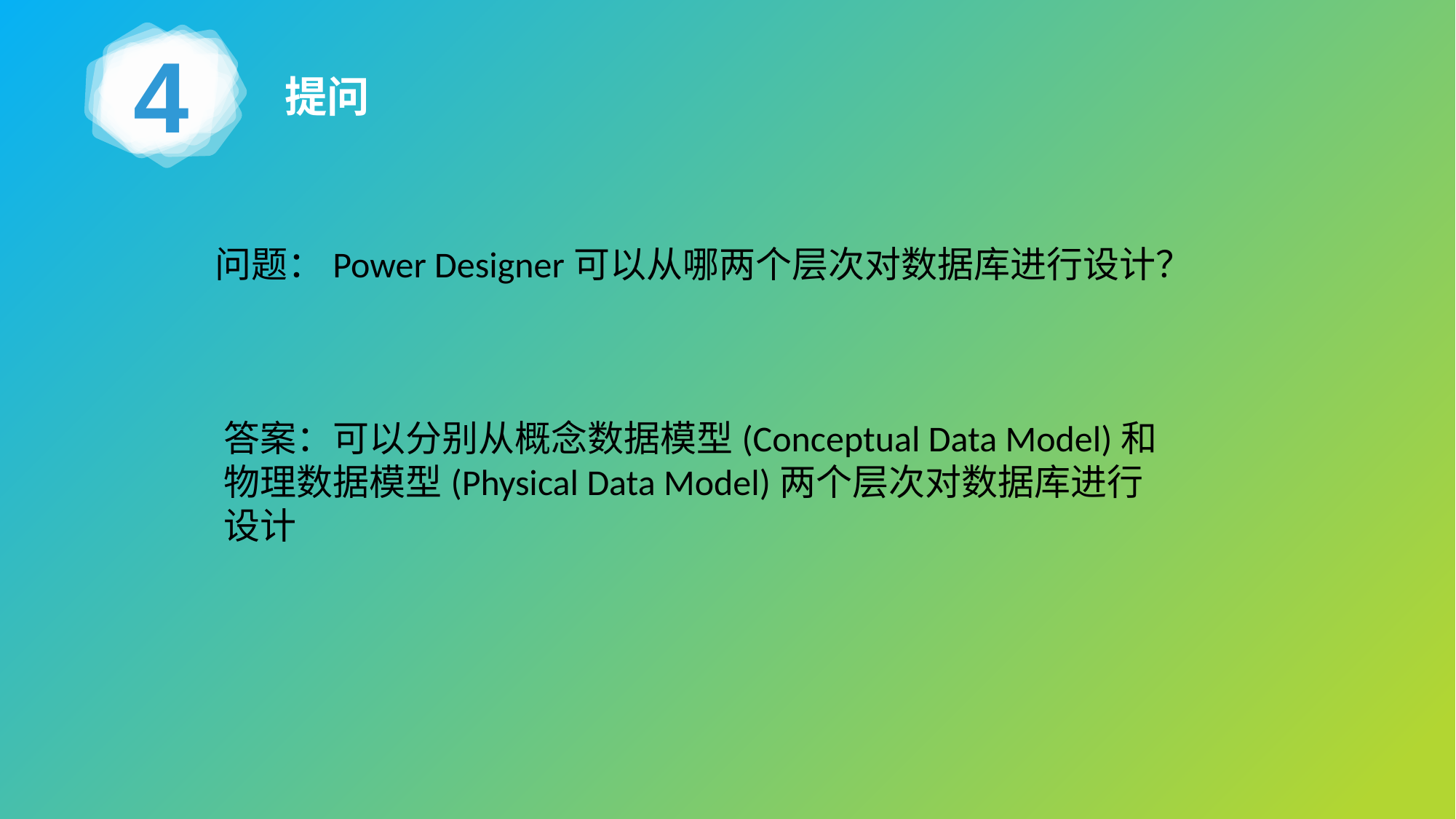

4

提问
问题：Power Designer可以从哪两个层次对数据库进行设计？

答案：可以分别从概念数据模型(Conceptual Data Model)和物理数据模型(Physical Data Model)两个层次对数据库进行设计